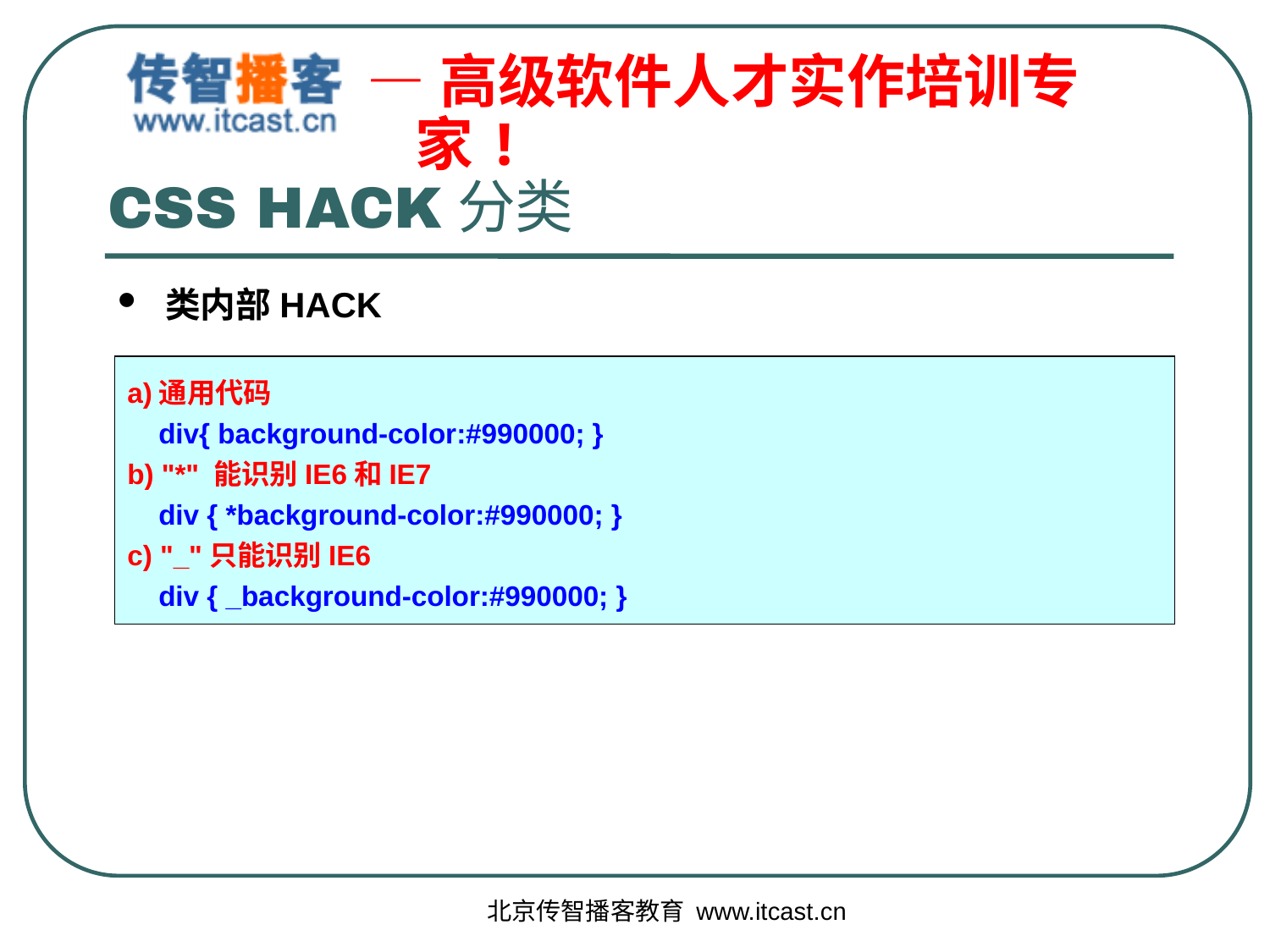

# CSS HACK分类
类内部HACK
a)通用代码
    div{ background-color:#990000; }
b) "*" 能识别IE6和IE7
    div { *background-color:#990000; }
c) "_"只能识别IE6
    div { _background-color:#990000; }